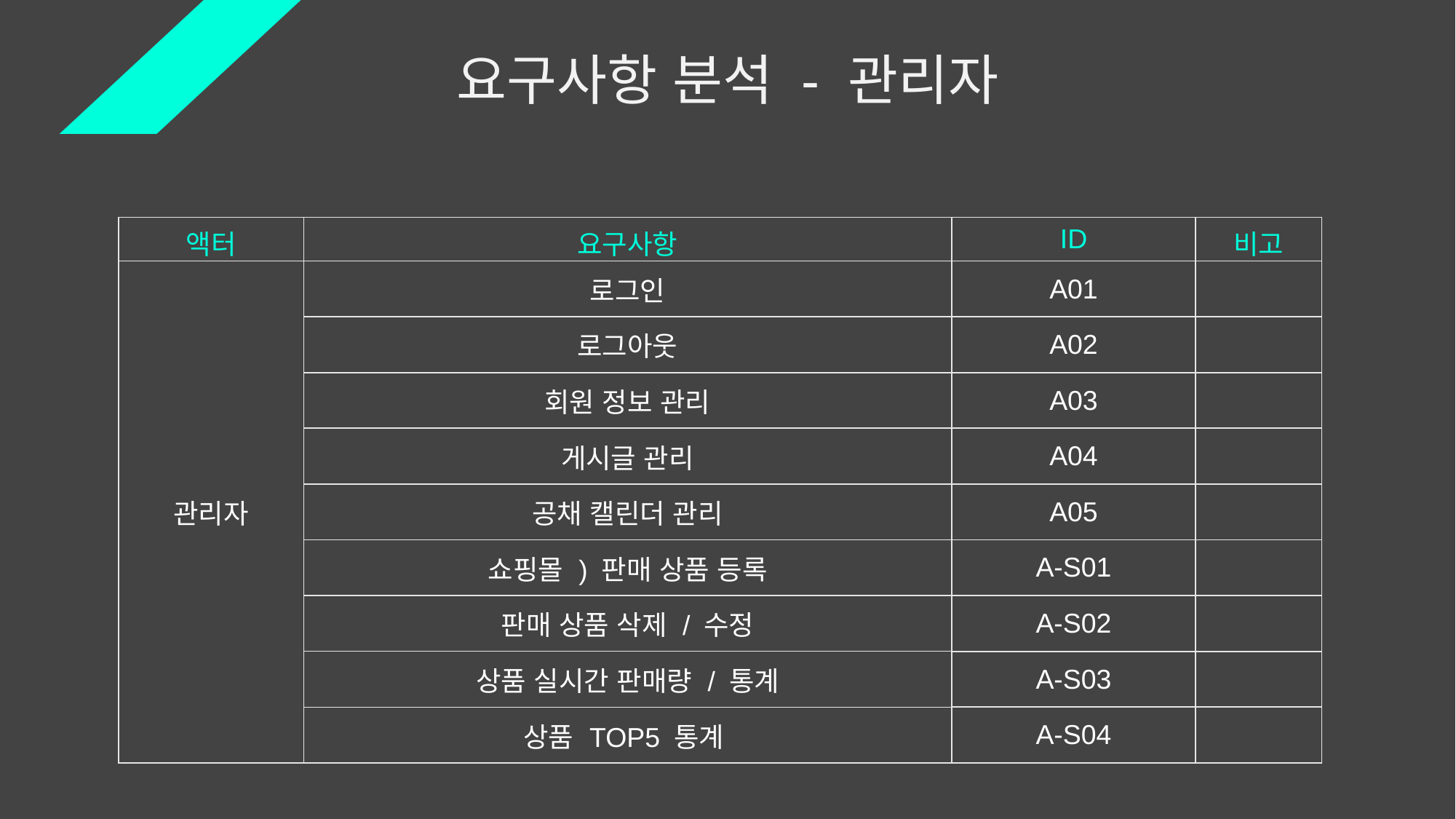

요구사항 분석 - 관리자
| 액터 | 요구사항 | ID | 비고 |
| --- | --- | --- | --- |
| 관리자 | 로그인 | A01 |  |
|  | 로그아웃 | A02 |  |
|  | 회원 정보 관리 | A03 |  |
|  | 게시글 관리 | A04 |  |
|  | 공채 캘린더 관리 | A05 |  |
|  | 쇼핑몰 ) 판매 상품 등록 | A-S01 |  |
|  | 판매 상품 삭제 / 수정 | A-S02 |  |
|  | 상품 실시간 판매량 / 통계 | A-S03 |  |
|  | 상품 TOP5 통계 | A-S04 |  |